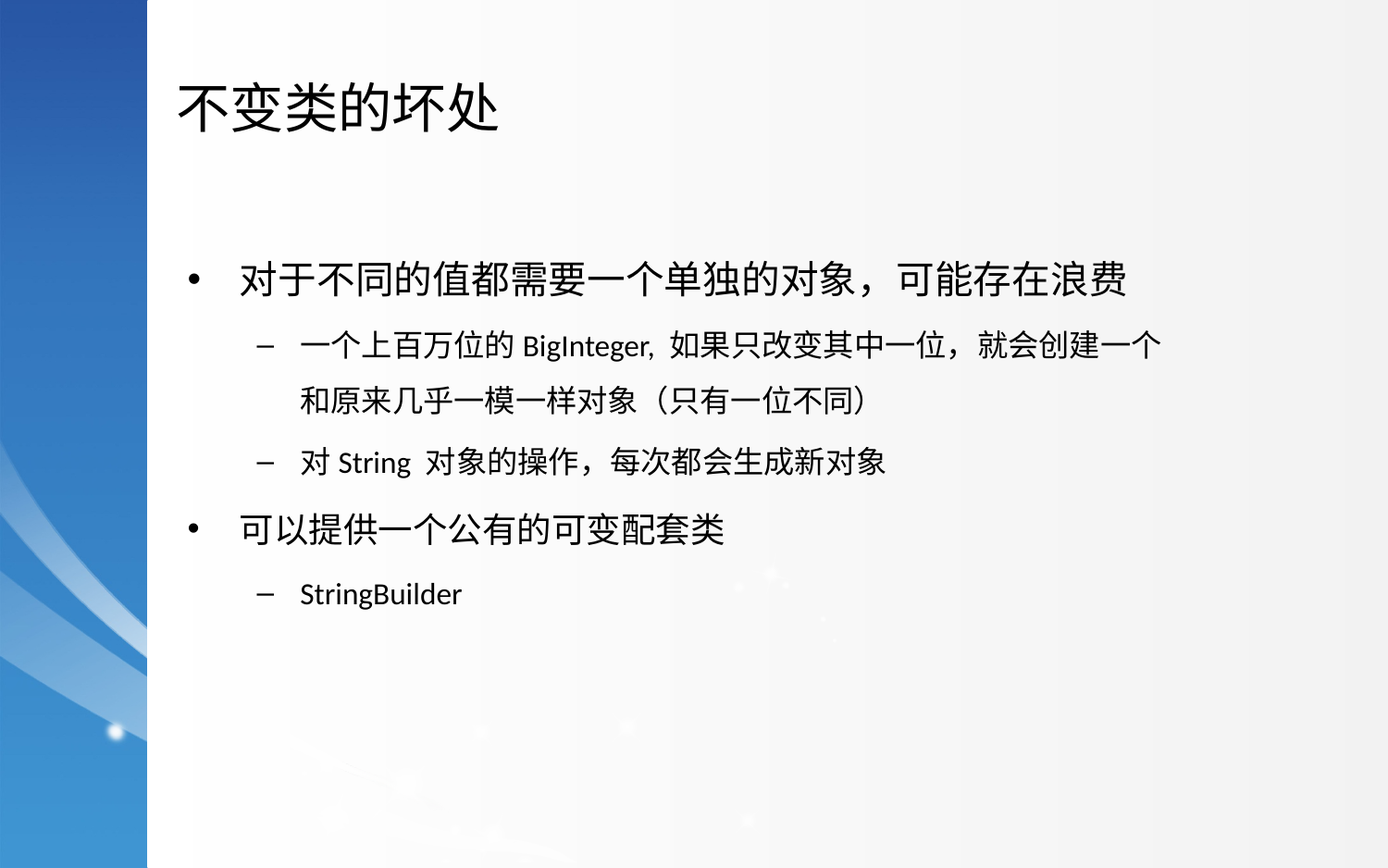

不变类的坏处

对于不同的值都需要一个单独的对象，可能存在浪费
一个上百万位的BigInteger, 如果只改变其中一位，就会创建一个和原来几乎一模一样对象（只有一位不同）
对String 对象的操作，每次都会生成新对象
可以提供一个公有的可变配套类
StringBuilder